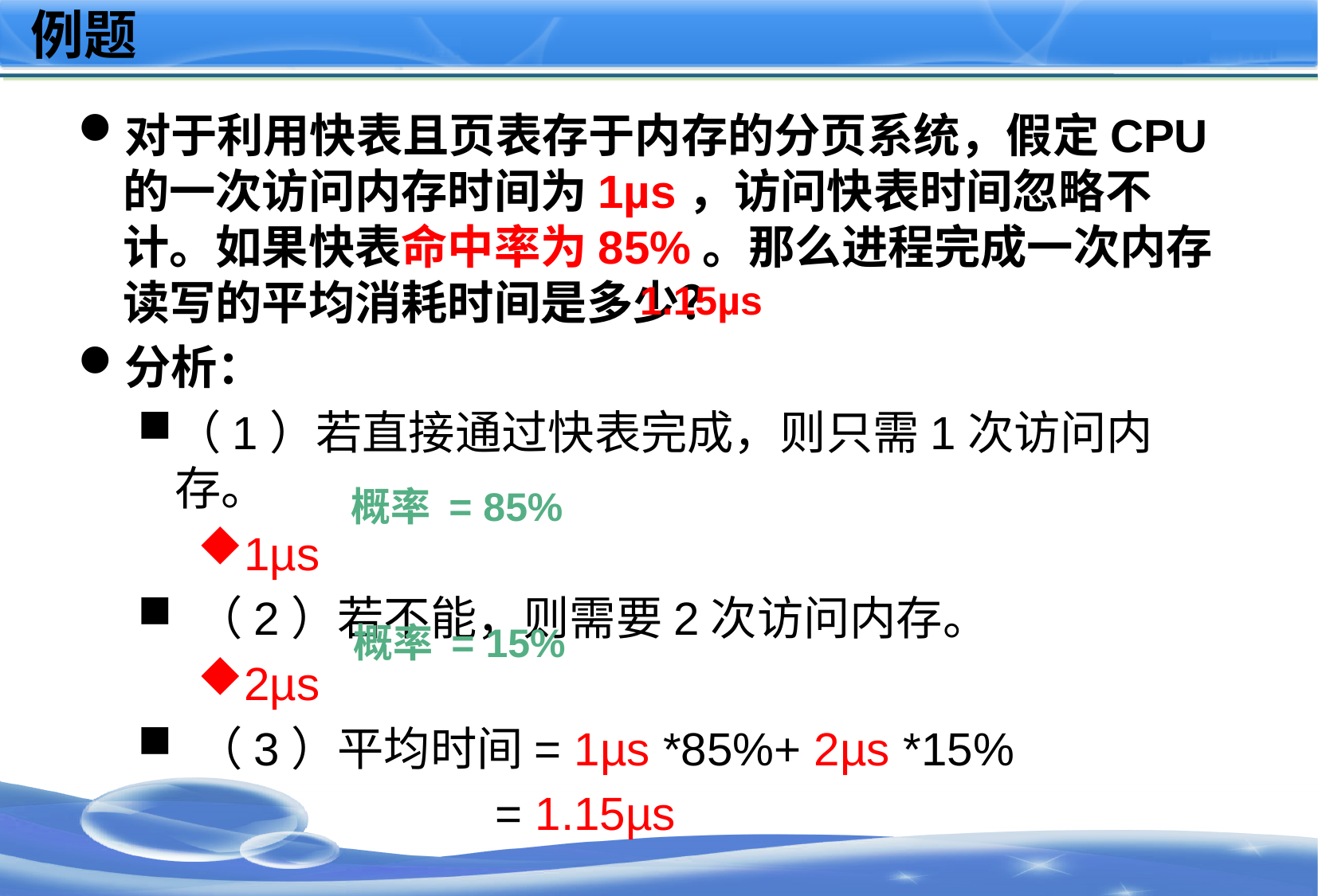

# 例题
对于利用快表且页表存于内存的分页系统，假定CPU的一次访问内存时间为1µs，访问快表时间忽略不计。如果快表命中率为85%。那么进程完成一次内存读写的平均消耗时间是多少？
分析：
（1）若直接通过快表完成，则只需1次访问内存。
1µs
 （2）若不能，则需要2次访问内存。
2µs
 （3）平均时间= 1µs *85%+ 2µs *15%
                       = 1.15µs
1.15µs
概率 = 85%
概率 = 15%